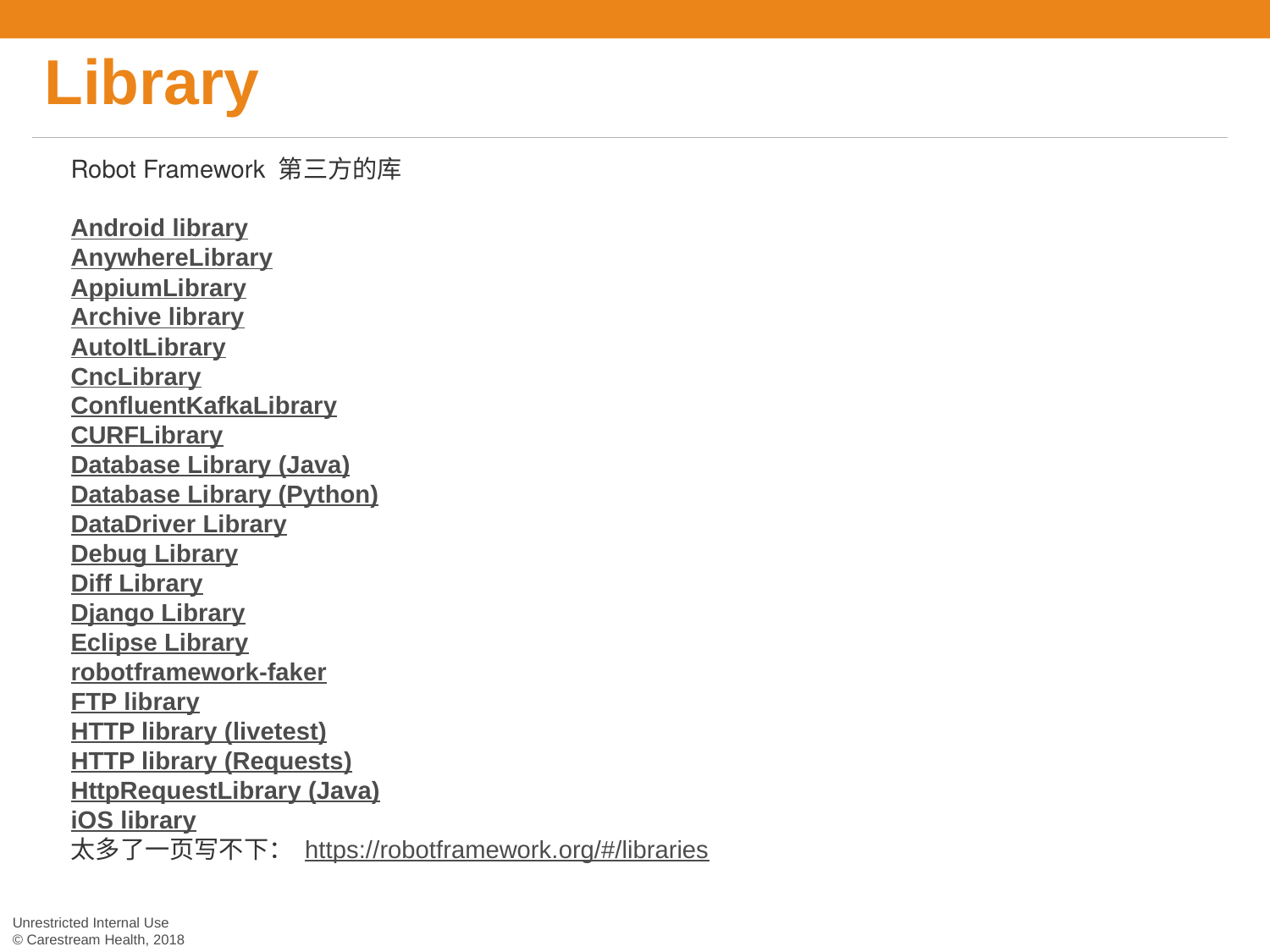

# Library
Robot Framework 第三方的库

Android library
AnywhereLibrary
AppiumLibrary
Archive library
AutoItLibrary
CncLibrary
ConfluentKafkaLibrary
CURFLibrary
Database Library (Java)
Database Library (Python)
DataDriver Library
Debug Library
Diff Library
Django Library
Eclipse Library
robotframework-faker
FTP library
HTTP library (livetest)
HTTP library (Requests)
HttpRequestLibrary (Java)
iOS library
太多了一页写不下： https://robotframework.org/#/libraries
Unrestricted Internal Use
© Carestream Health, 2018